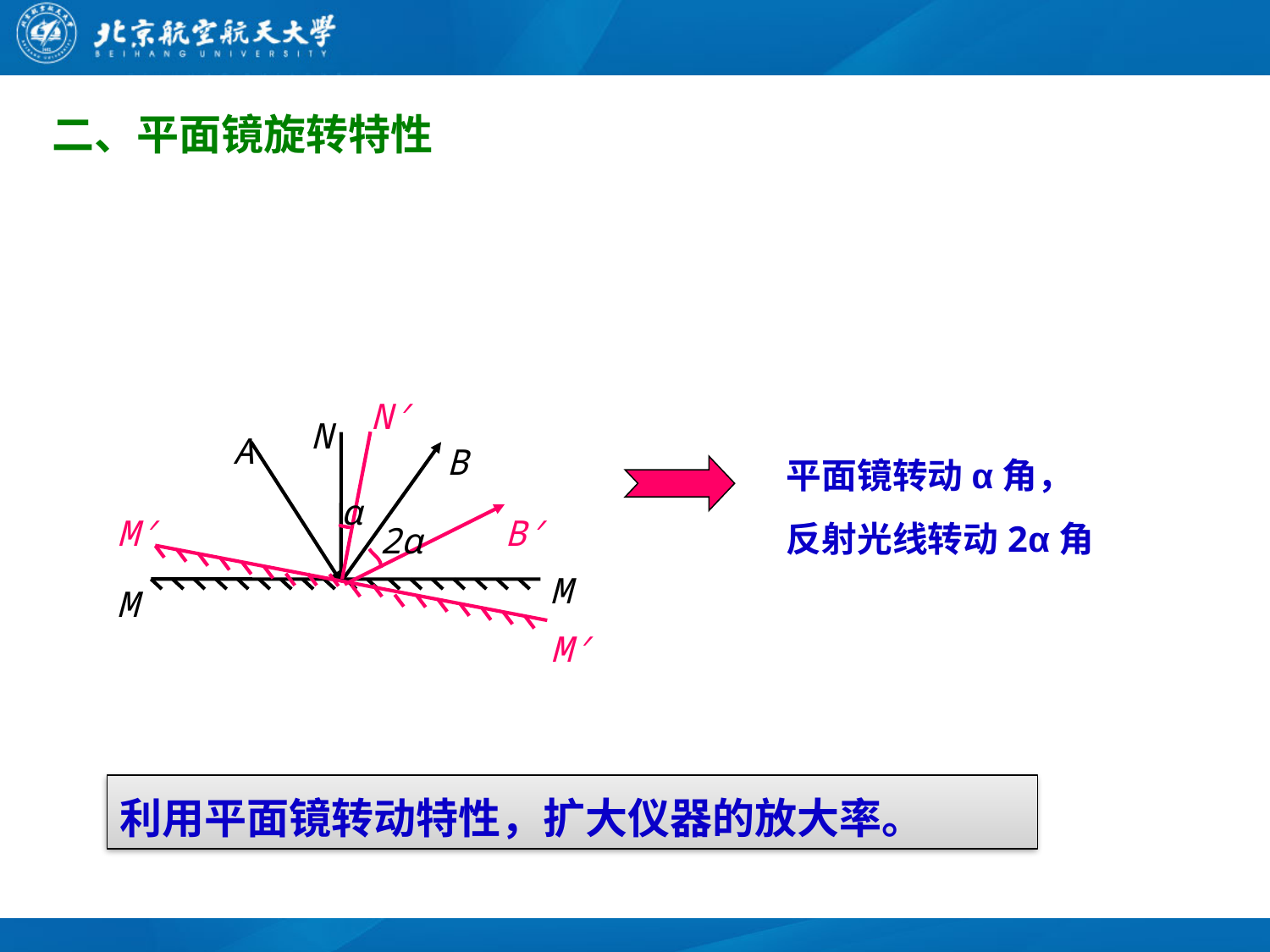

二、平面镜旋转特性
N′

ɑ
M′
B′
2ɑ

M′
N
A
B

M
M

平面镜转动α角，
反射光线转动2α角

利用平面镜转动特性，扩大仪器的放大率。